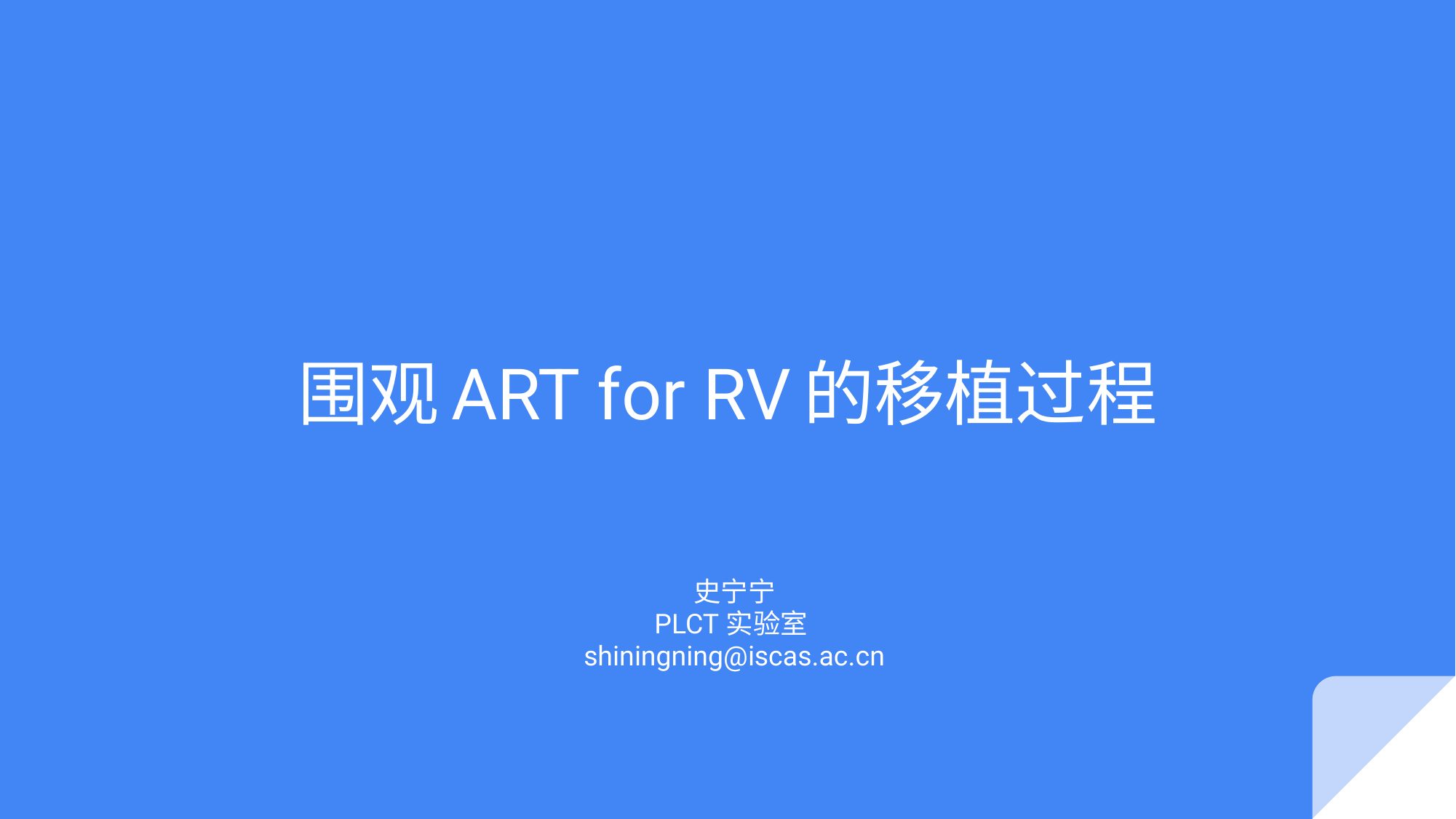

# 围观ART for RV的移植过程
史宁宁
PLCT实验室
shiningning@iscas.ac.cn